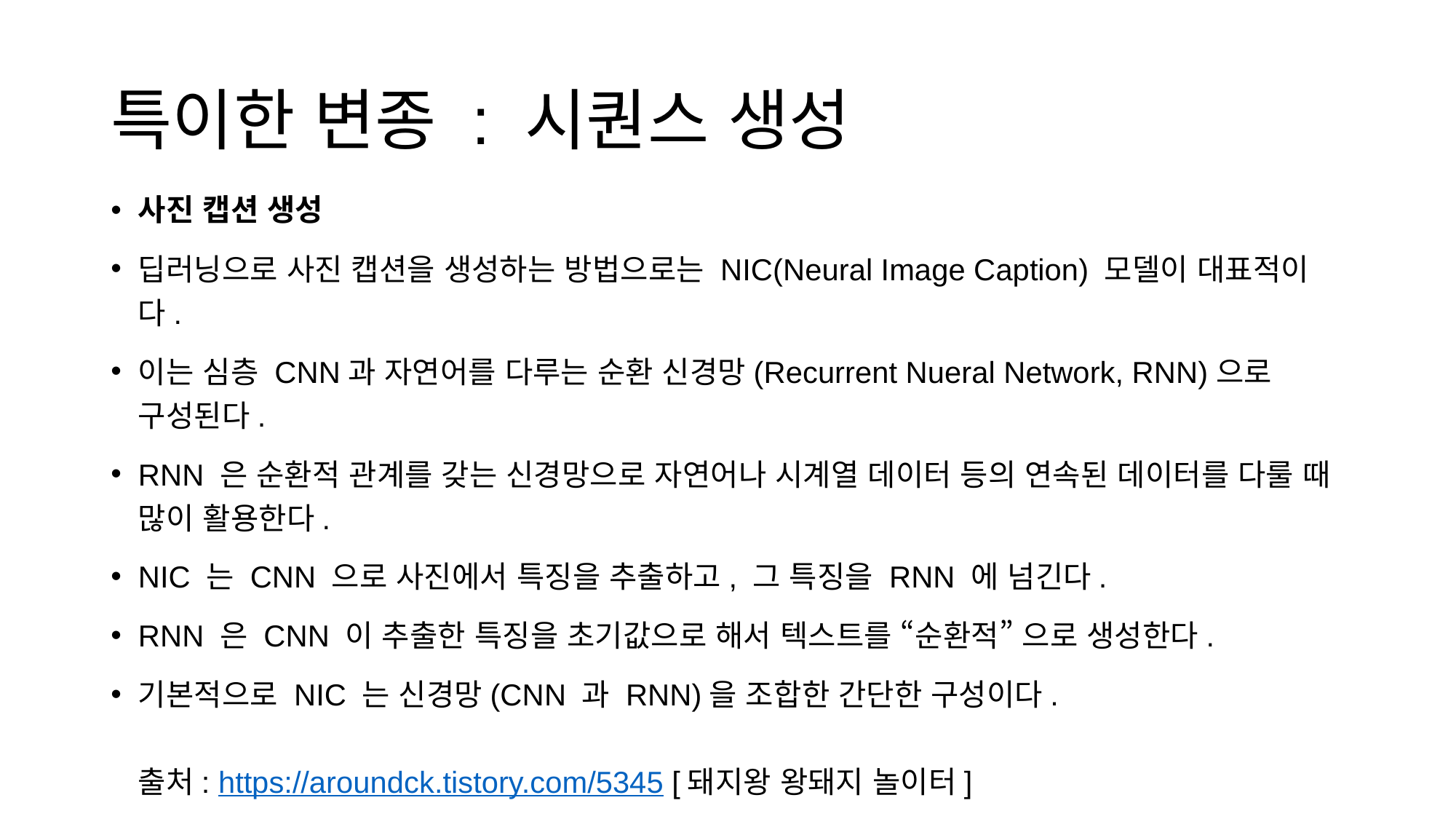

# 특이한 변종 : 시퀀스 생성
사진 캡션 생성
딥러닝으로 사진 캡션을 생성하는 방법으로는 NIC(Neural Image Caption) 모델이 대표적이다.
이는 심층 CNN과 자연어를 다루는 순환 신경망(Recurrent Nueral Network, RNN)으로 구성된다.
RNN 은 순환적 관계를 갖는 신경망으로 자연어나 시계열 데이터 등의 연속된 데이터를 다룰 때 많이 활용한다.
NIC 는 CNN 으로 사진에서 특징을 추출하고, 그 특징을 RNN 에 넘긴다.
RNN 은 CNN 이 추출한 특징을 초기값으로 해서 텍스트를 “순환적” 으로 생성한다.
기본적으로 NIC 는 신경망(CNN 과 RNN)을 조합한 간단한 구성이다.
출처: https://aroundck.tistory.com/5345 [돼지왕 왕돼지 놀이터]